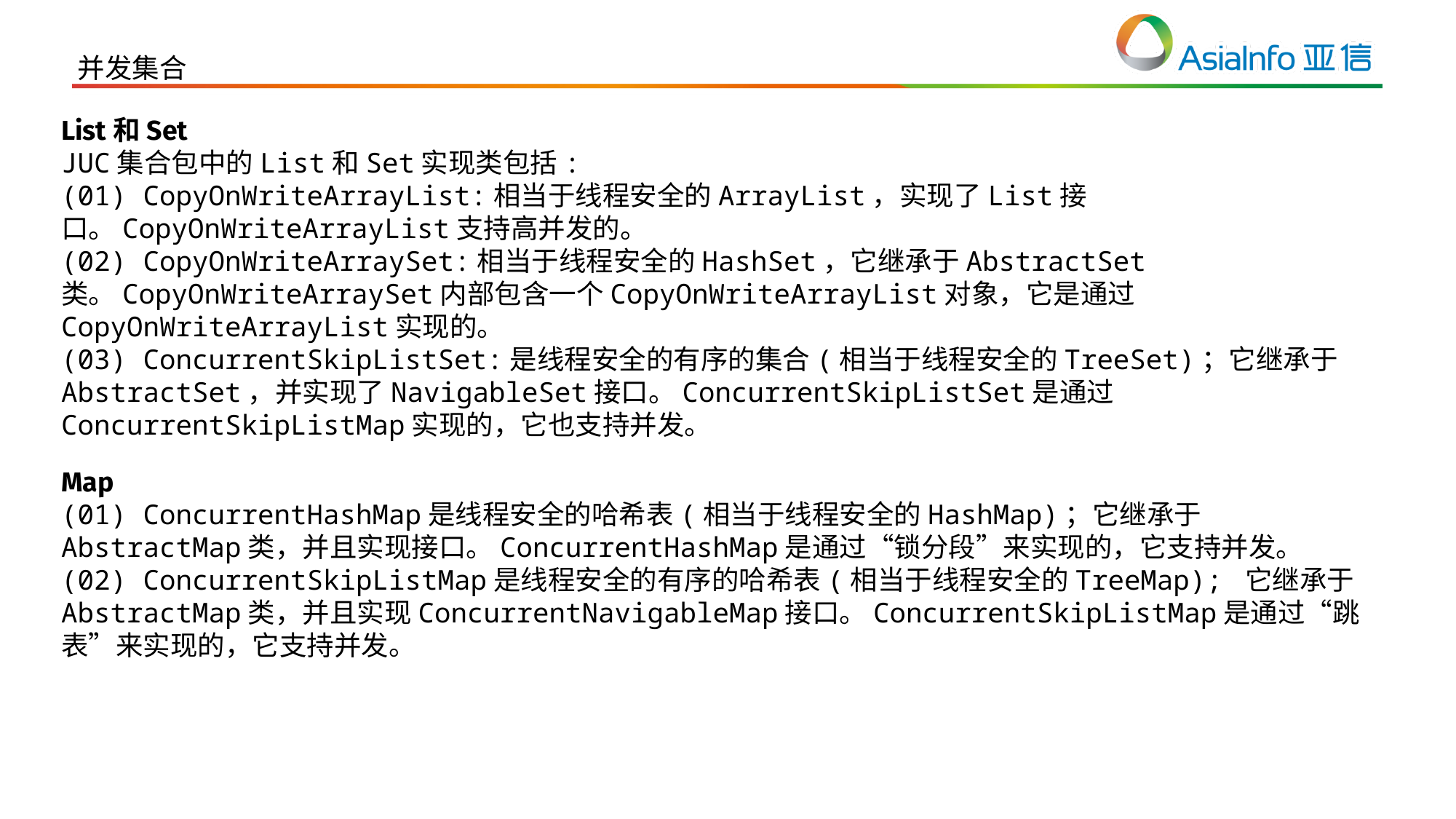

并发集合
List和Set
JUC集合包中的List和Set实现类包括:
(01) CopyOnWriteArrayList:相当于线程安全的ArrayList，实现了List接口。CopyOnWriteArrayList支持高并发的。
(02) CopyOnWriteArraySet:相当于线程安全的HashSet，它继承于AbstractSet类。CopyOnWriteArraySet内部包含一个CopyOnWriteArrayList对象，它是通过CopyOnWriteArrayList实现的。
(03) ConcurrentSkipListSet:是线程安全的有序的集合(相当于线程安全的TreeSet)；它继承于AbstractSet，并实现了NavigableSet接口。ConcurrentSkipListSet是通过ConcurrentSkipListMap实现的，它也支持并发。

Map
(01) ConcurrentHashMap是线程安全的哈希表(相当于线程安全的HashMap)；它继承于AbstractMap类，并且实现接口。ConcurrentHashMap是通过“锁分段”来实现的，它支持并发。
(02) ConcurrentSkipListMap是线程安全的有序的哈希表(相当于线程安全的TreeMap); 它继承于AbstractMap类，并且实现ConcurrentNavigableMap接口。ConcurrentSkipListMap是通过“跳表”来实现的，它支持并发。